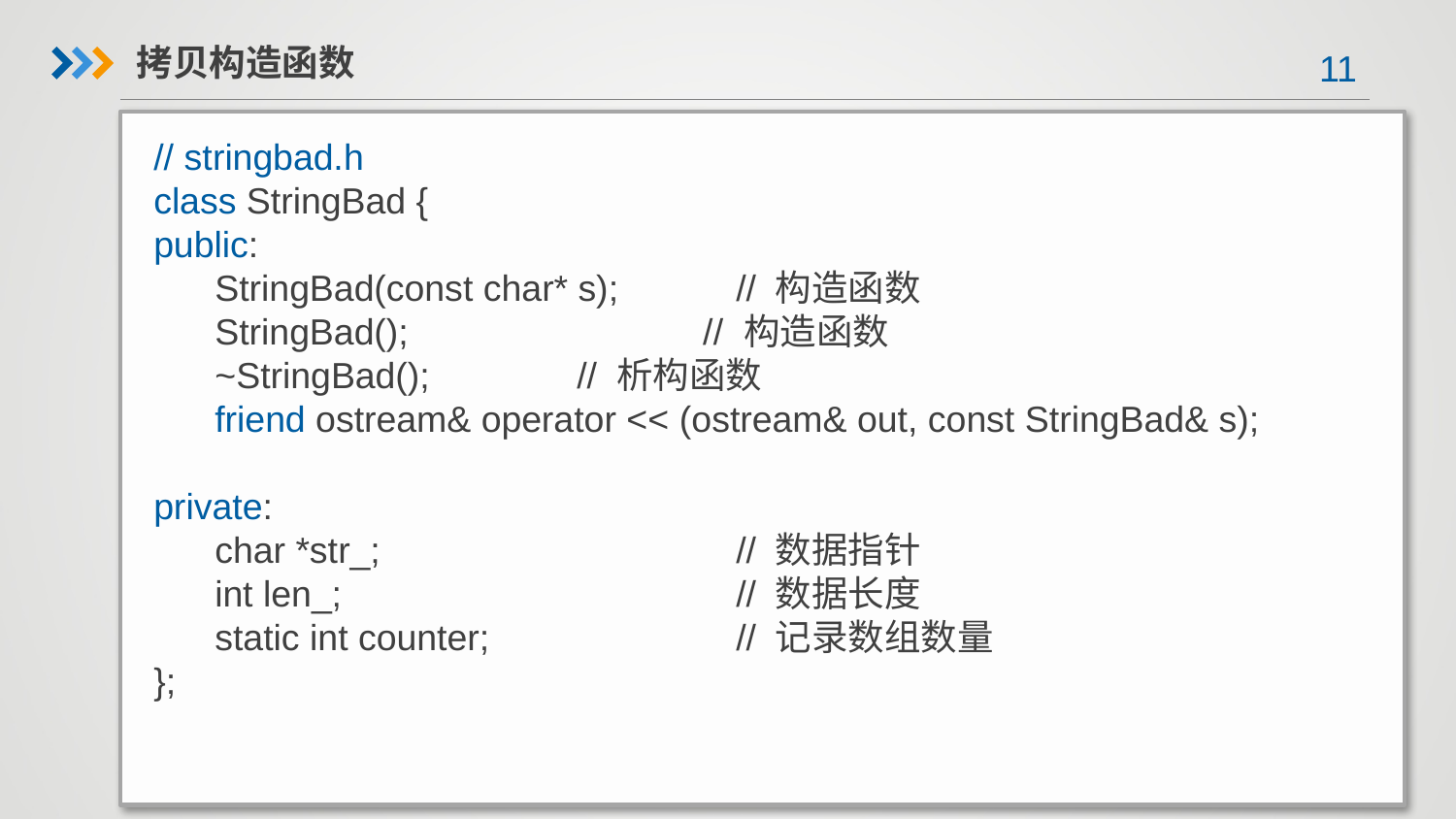

拷贝构造函数

// stringbad.h
class StringBad {
public:
      StringBad(const char* s);	// 构造函数
      StringBad();                             // 构造函数
      ~StringBad();	             // 析构函数
      friend ostream& operator << (ostream& out, const StringBad& s);

private:
      char *str_;			// 数据指针
      int len_;			// 数据长度
      static int counter;		// 记录数组数量
};